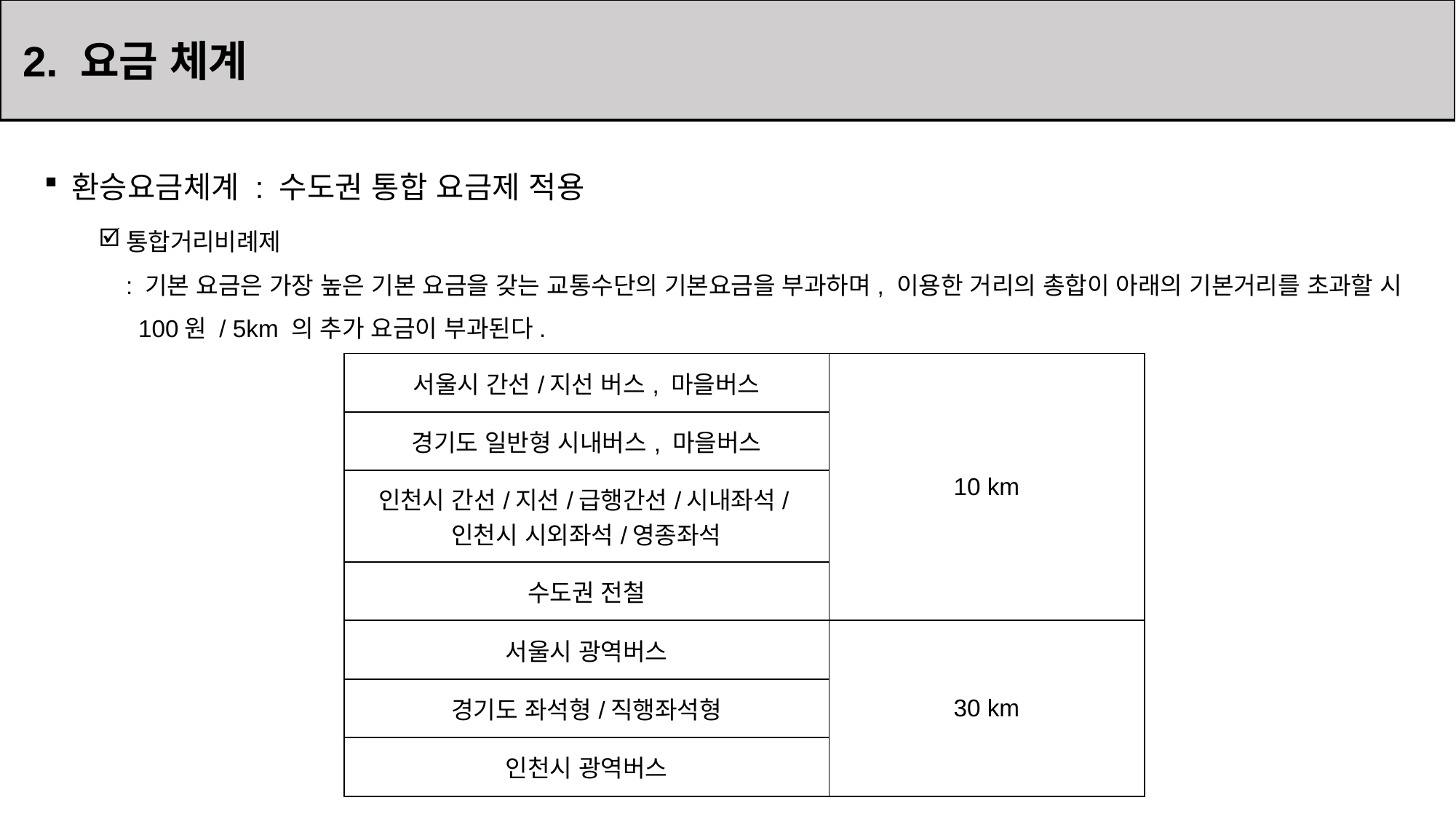

2. 요금 체계
환승요금체계 : 수도권 통합 요금제 적용
통합거리비례제
: 기본 요금은 가장 높은 기본 요금을 갖는 교통수단의 기본요금을 부과하며, 이용한 거리의 총합이 아래의 기본거리를 초과할 시
 100원 / 5km 의 추가 요금이 부과된다.

| 서울시 간선/지선 버스, 마을버스 | 10 km |
| --- | --- |
| 경기도 일반형 시내버스, 마을버스 |  |
| 인천시 간선/지선/급행간선/시내좌석/인천시 시외좌석/영종좌석 |  |
| 수도권 전철 |  |
| 서울시 광역버스 | 30 km |
| 경기도 좌석형/직행좌석형 |  |
| 인천시 광역버스 |  |